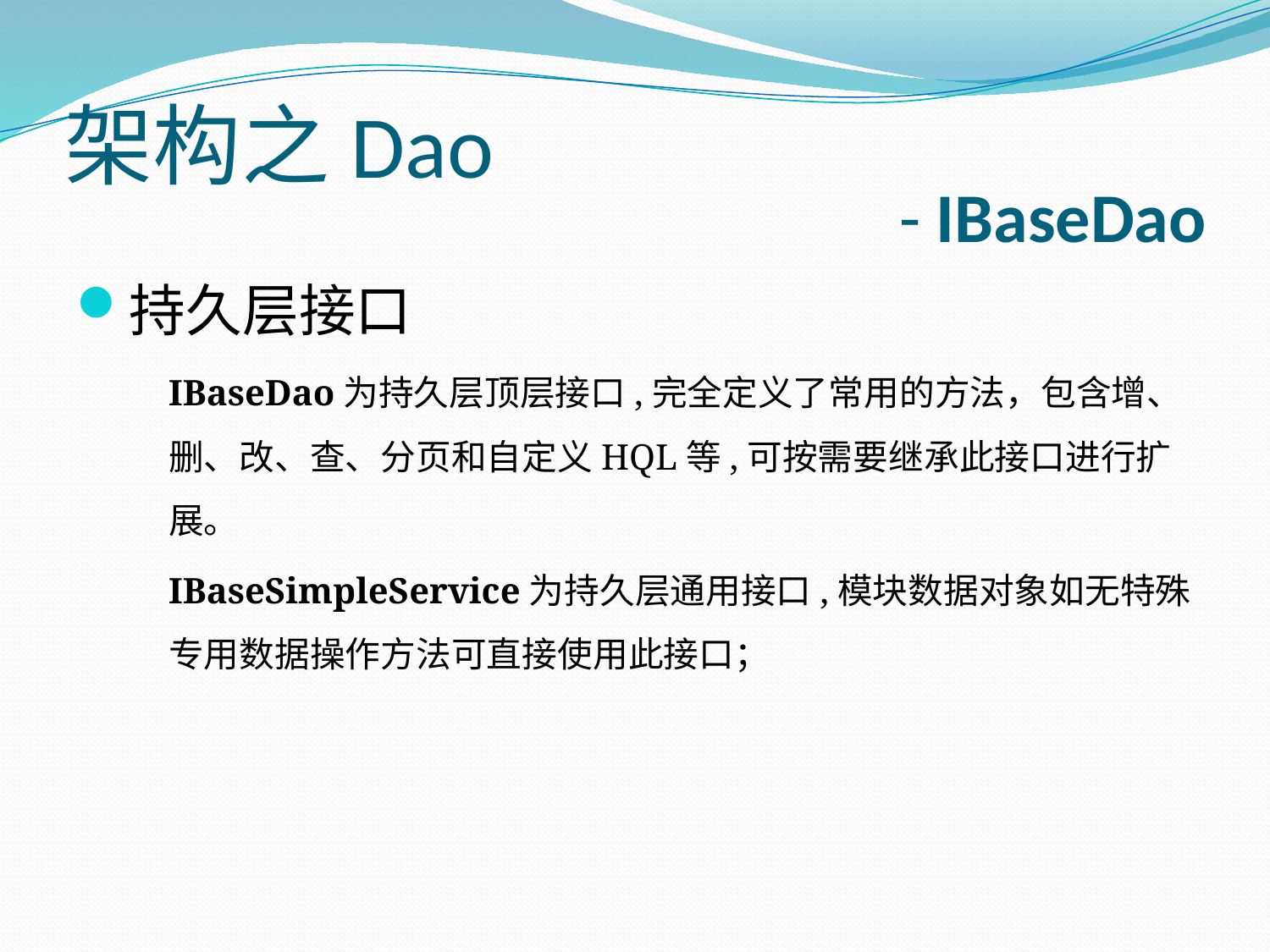

架构之Dao
- IBaseDao
持久层接口
IBaseDao为持久层顶层接口,完全定义了常用的方法，包含增、删、改、查、分页和自定义HQL等,可按需要继承此接口进行扩展。
IBaseSimpleService为持久层通用接口,模块数据对象如无特殊专用数据操作方法可直接使用此接口；